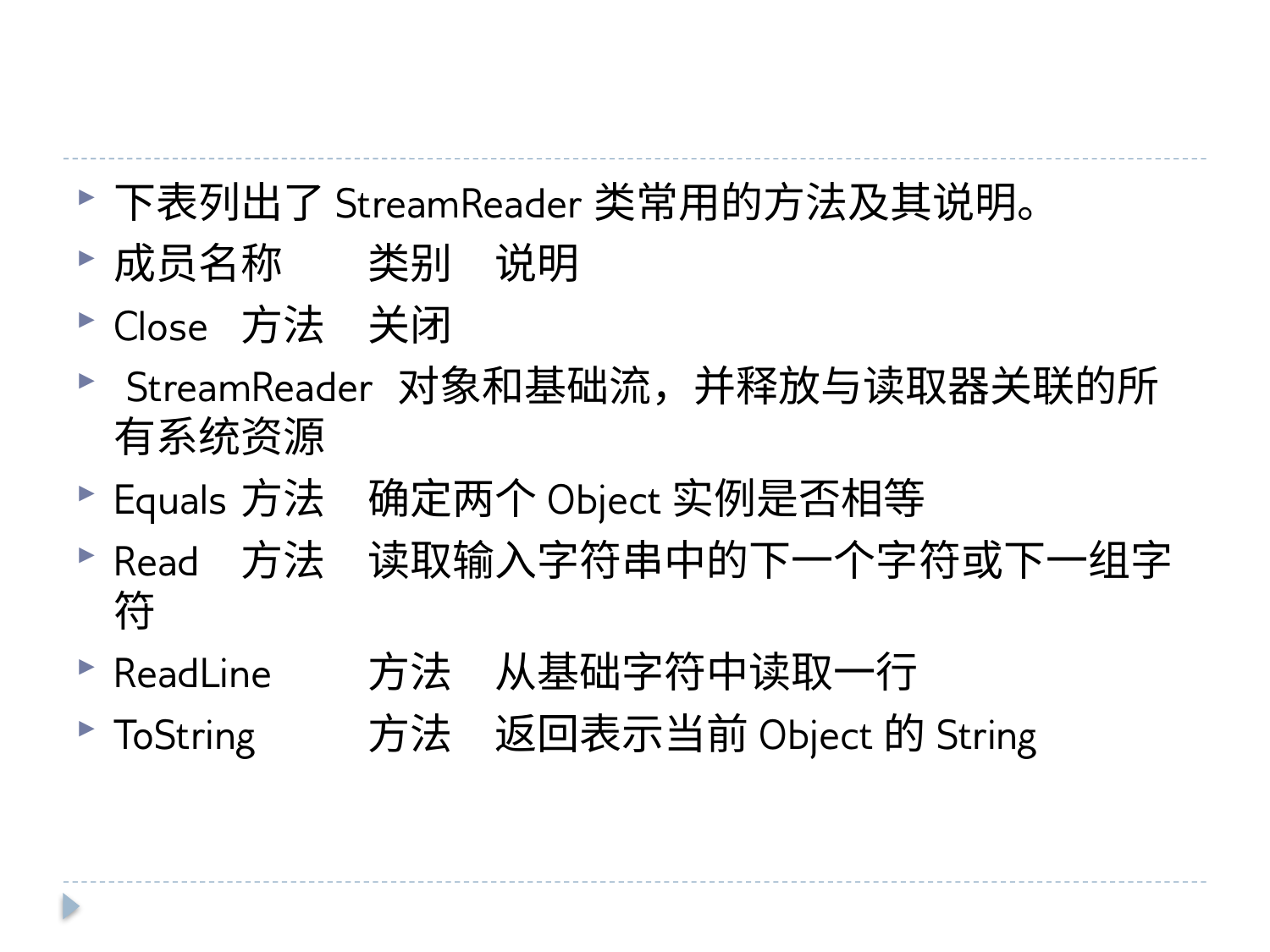

#
下表列出了StreamReader类常用的方法及其说明。
成员名称	类别	说明
Close	方法	关闭
 StreamReader 对象和基础流，并释放与读取器关联的所有系统资源
Equals	方法	确定两个Object实例是否相等
Read	方法	读取输入字符串中的下一个字符或下一组字符
ReadLine	方法	从基础字符中读取一行
ToString	方法	返回表示当前Object的String